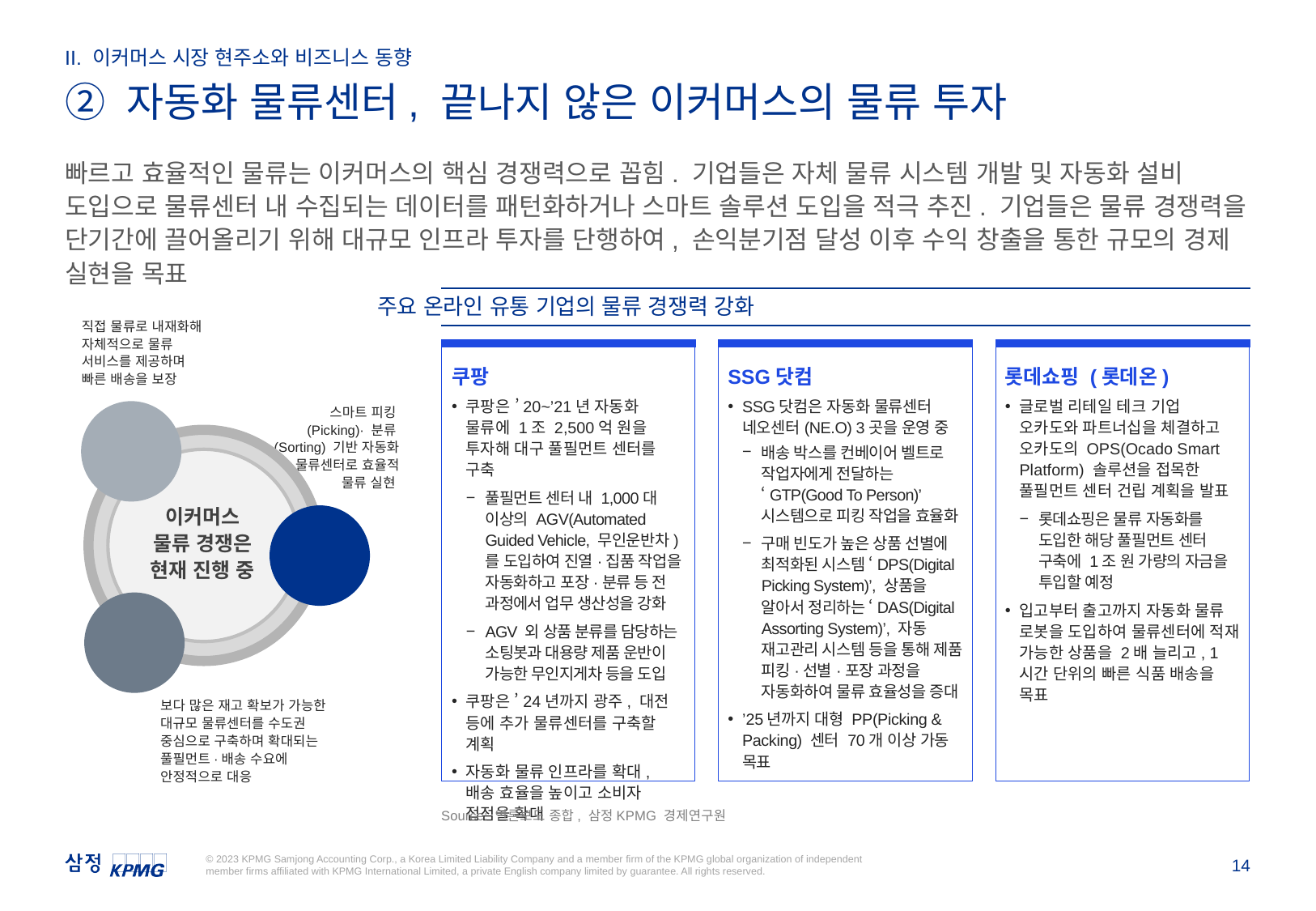

II. 이커머스 시장 현주소와 비즈니스 동향
② 자동화 물류센터, 끝나지 않은 이커머스의 물류 투자
빠르고 효율적인 물류는 이커머스의 핵심 경쟁력으로 꼽힘. 기업들은 자체 물류 시스템 개발 및 자동화 설비 도입으로 물류센터 내 수집되는 데이터를 패턴화하거나 스마트 솔루션 도입을 적극 추진. 기업들은 물류 경쟁력을 단기간에 끌어올리기 위해 대규모 인프라 투자를 단행하여, 손익분기점 달성 이후 수익 창출을 통한 규모의 경제 실현을 목표
주요 온라인 유통 기업의 물류 경쟁력 강화
쿠팡
쿠팡은 ’20~’21년 자동화 물류에 1조 2,500억 원을 투자해 대구 풀필먼트 센터를 구축
풀필먼트 센터 내 1,000대 이상의 AGV(Automated Guided Vehicle, 무인운반차)를 도입하여 진열·집품 작업을 자동화하고 포장·분류 등 전 과정에서 업무 생산성을 강화
AGV 외 상품 분류를 담당하는 소팅봇과 대용량 제품 운반이 가능한 무인지게차 등을 도입
쿠팡은 ’24년까지 광주, 대전 등에 추가 물류센터를 구축할 계획
자동화 물류 인프라를 확대, 배송 효율을 높이고 소비자 접점을 확대
SSG닷컴
SSG닷컴은 자동화 물류센터 네오센터(NE.O) 3곳을 운영 중
배송 박스를 컨베이어 벨트로 작업자에게 전달하는 ‘GTP(Good To Person)’ 시스템으로 피킹 작업을 효율화
구매 빈도가 높은 상품 선별에 최적화된 시스템 ‘DPS(Digital Picking System)’, 상품을 알아서 정리하는 ‘DAS(Digital Assorting System)’, 자동 재고관리 시스템 등을 통해 제품 피킹·선별·포장 과정을 자동화하여 물류 효율성을 증대
’25년까지 대형 PP(Picking & Packing) 센터 70개 이상 가동 목표
롯데쇼핑 (롯데온)
글로벌 리테일 테크 기업 오카도와 파트너십을 체결하고 오카도의 OPS(Ocado Smart Platform) 솔루션을 접목한 풀필먼트 센터 건립 계획을 발표
롯데쇼핑은 물류 자동화를 도입한 해당 풀필먼트 센터 구축에 1조 원 가량의 자금을 투입할 예정
입고부터 출고까지 자동화 물류 로봇을 도입하여 물류센터에 적재 가능한 상품을 2배 늘리고, 1시간 단위의 빠른 식품 배송을 목표
직접 물류로 내재화해 자체적으로 물류 서비스를 제공하며 빠른 배송을 보장

물류
내재화

이커머스
물류 경쟁은
현재 진행 중

물류
자동화

물류센터
확장
스마트 피킹(Picking)· 분류(Sorting) 기반 자동화 물류센터로 효율적 물류 실현
보다 많은 재고 확보가 가능한 대규모 물류센터를 수도권 중심으로 구축하며 확대되는 풀필먼트·배송 수요에 안정적으로 대응
Source: 언론보도 종합, 삼정KPMG 경제연구원